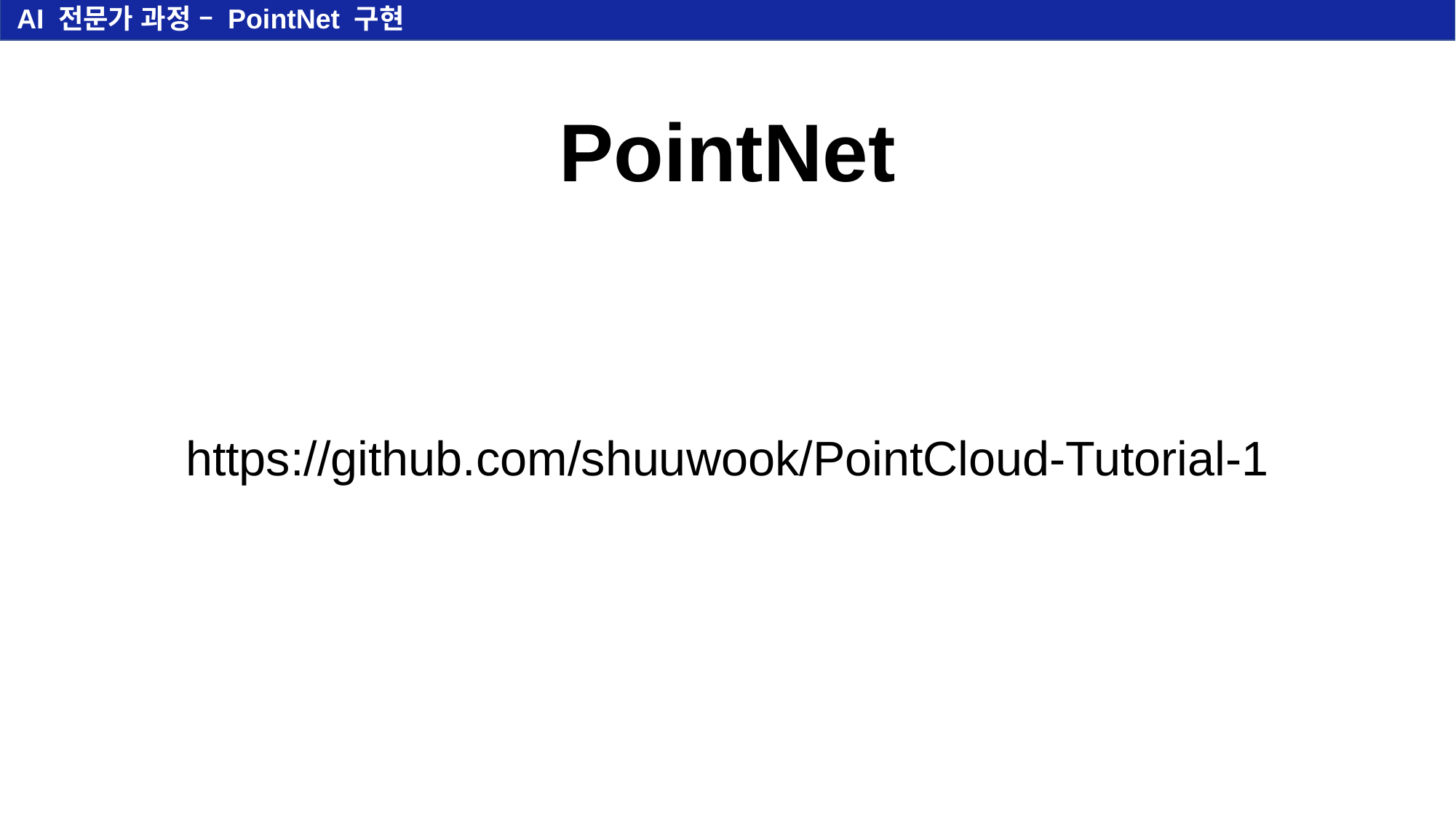

AI 전문가 과정 – PointNet 구현
PointNet
https://github.com/shuuwook/PointCloud-Tutorial-1